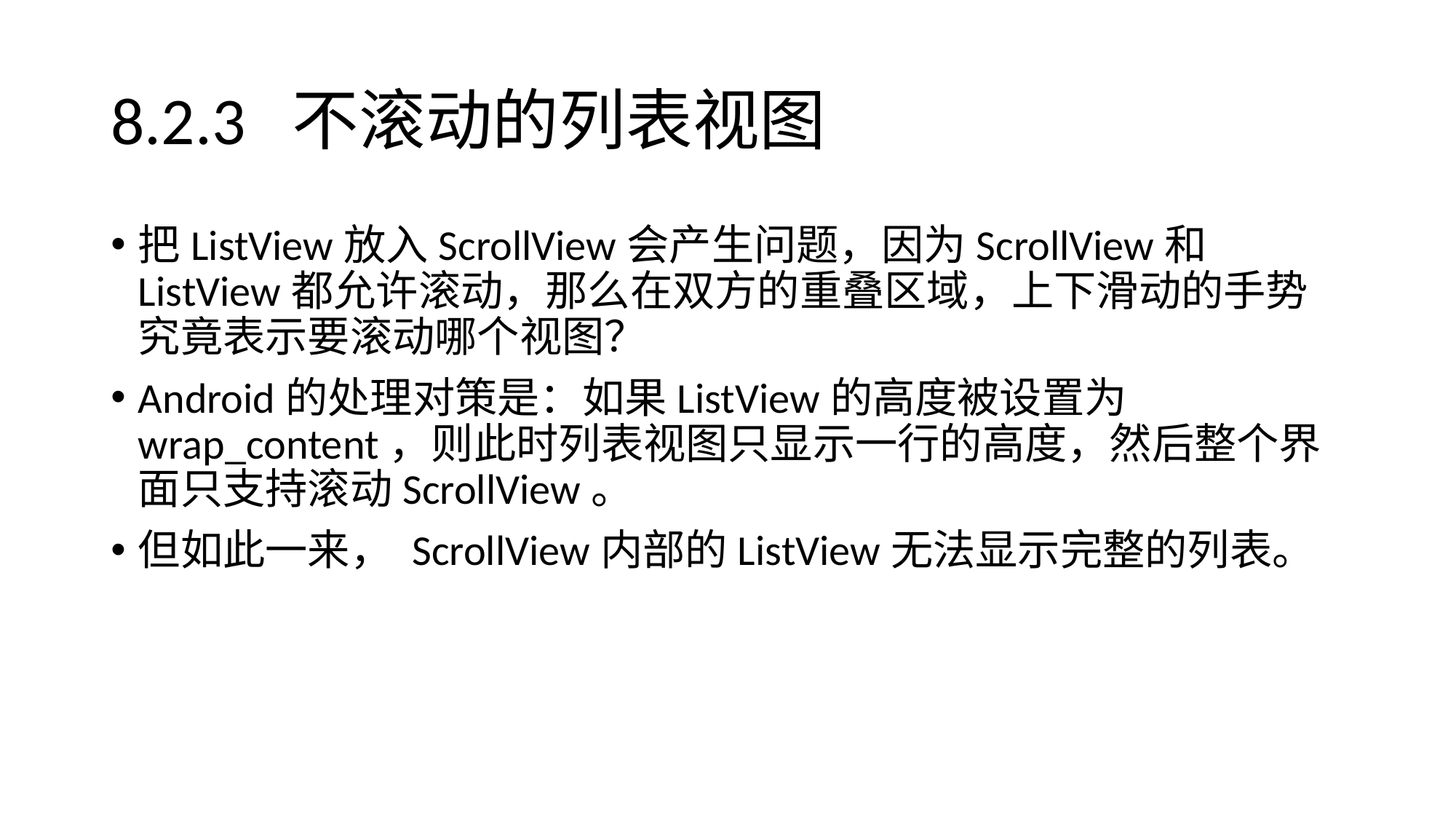

# 8.2.3  不滚动的列表视图
把ListView放入ScrollView会产生问题，因为ScrollView和ListView都允许滚动，那么在双方的重叠区域，上下滑动的手势究竟表示要滚动哪个视图？
Android的处理对策是：如果ListView的高度被设置为wrap_content，则此时列表视图只显示一行的高度，然后整个界面只支持滚动ScrollView。
但如此一来， ScrollView内部的ListView无法显示完整的列表。